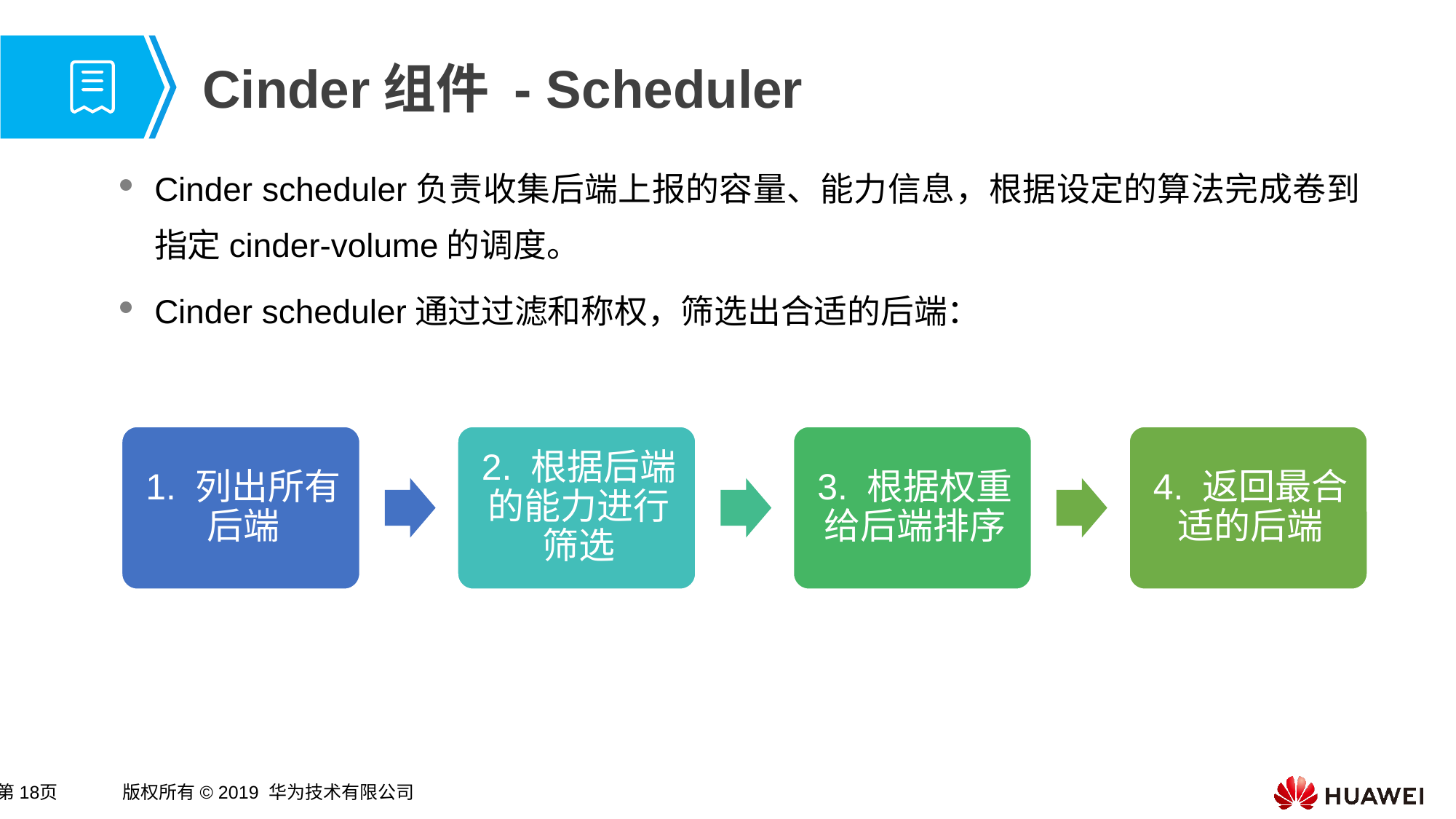

# Cinder组件 - Scheduler
Cinder scheduler负责收集后端上报的容量、能力信息，根据设定的算法完成卷到指定cinder-volume的调度。
Cinder scheduler通过过滤和称权，筛选出合适的后端：

1. 列出所有后端

2. 根据后端的能力进行筛选

3. 根据权重给后端排序

4. 返回最合适的后端